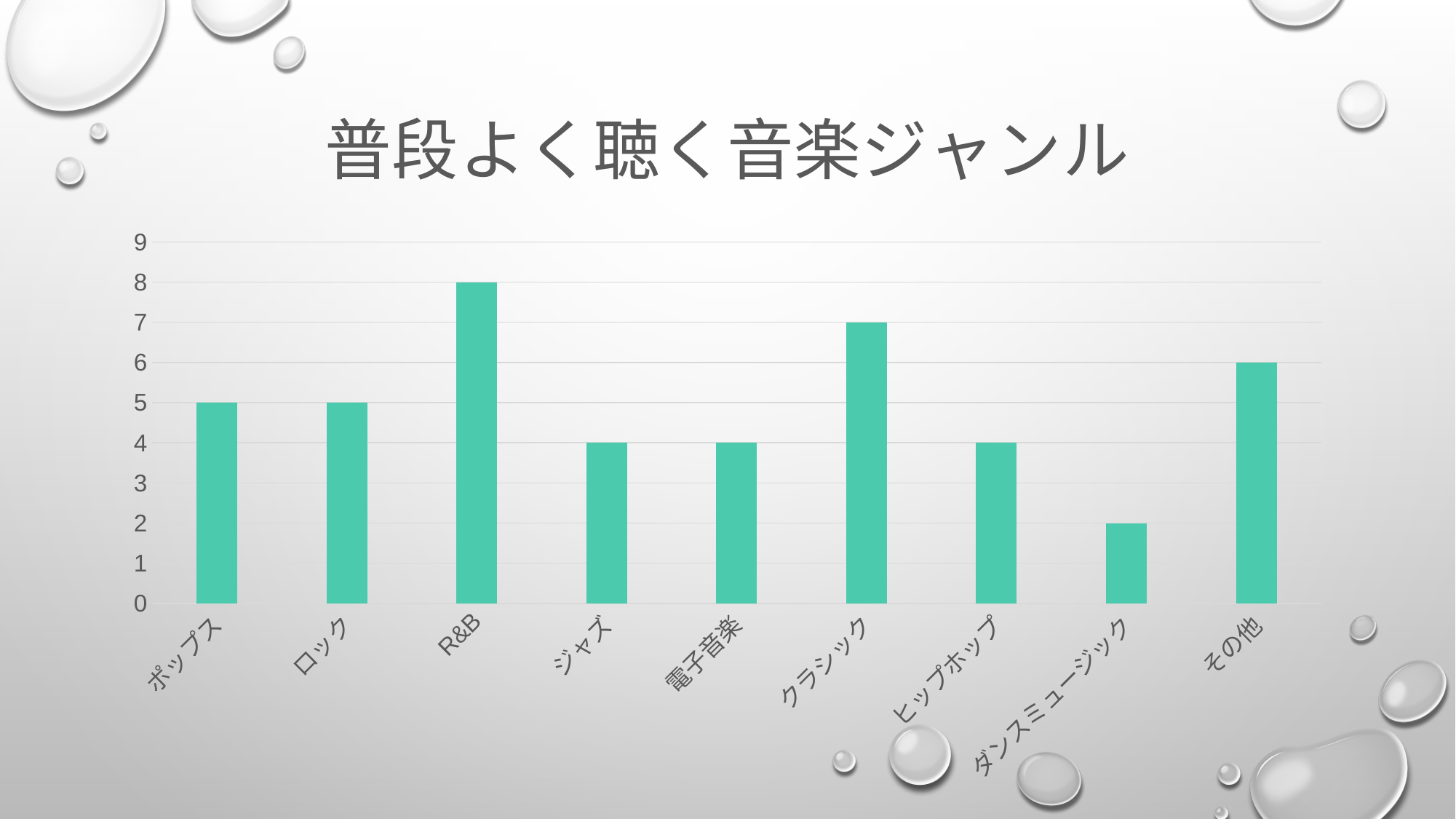

### Chart:

| Category | 普段よく聴く音楽ジャンル |
|---|---|
| ポップス | 5.0 |
| ロック | 5.0 |
| R&B | 8.0 |
| ジャズ | 4.0 |
| 電子音楽 | 4.0 |
| クラシック | 7.0 |
| ヒップホップ | 4.0 |
| ダンスミュージック | 2.0 |
| その他 | 6.0 |